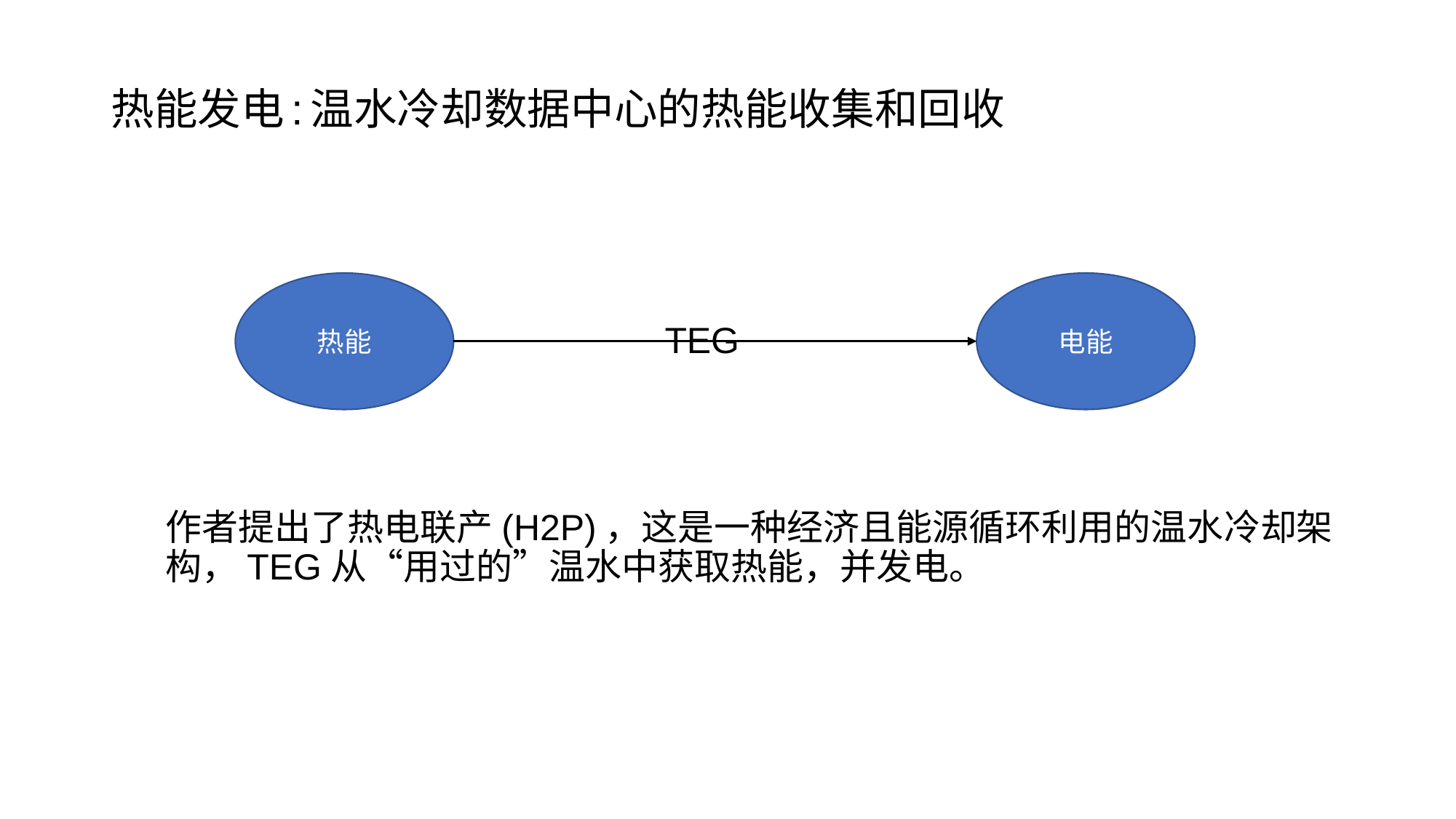

# 热能发电:温水冷却数据中心的热能收集和回收

                                                 TEG

作者提出了热电联产(H2P)，这是一种经济且能源循环利用的温水冷却架构，TEG从“用过的”温水中获取热能，并发电。
热能
电能